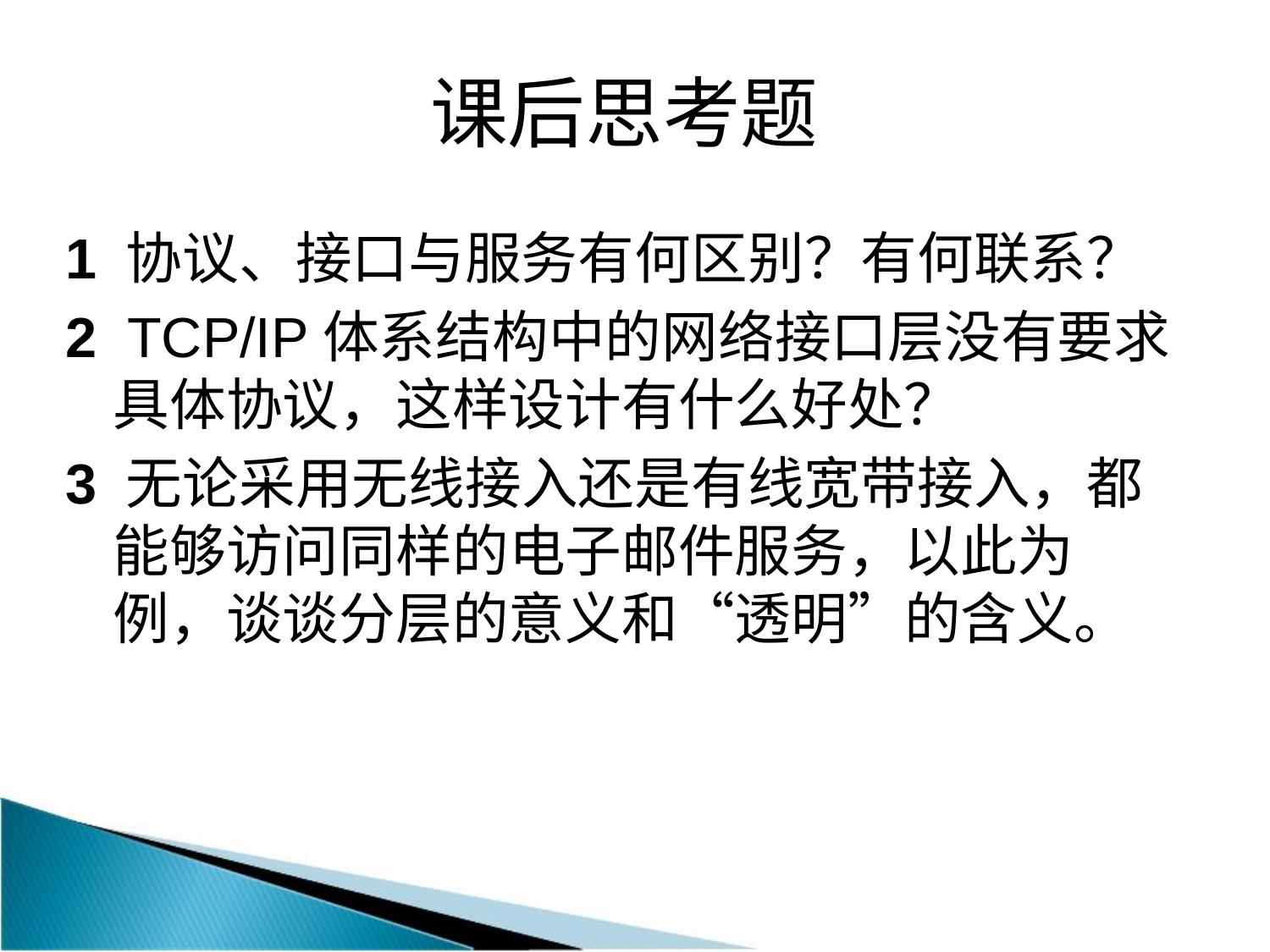

# 课后思考题
1 协议、接口与服务有何区别？有何联系？
2  TCP/IP体系结构中的网络接口层没有要求具体协议，这样设计有什么好处？
3 无论采用无线接入还是有线宽带接入，都能够访问同样的电子邮件服务，以此为例，谈谈分层的意义和“透明”的含义。